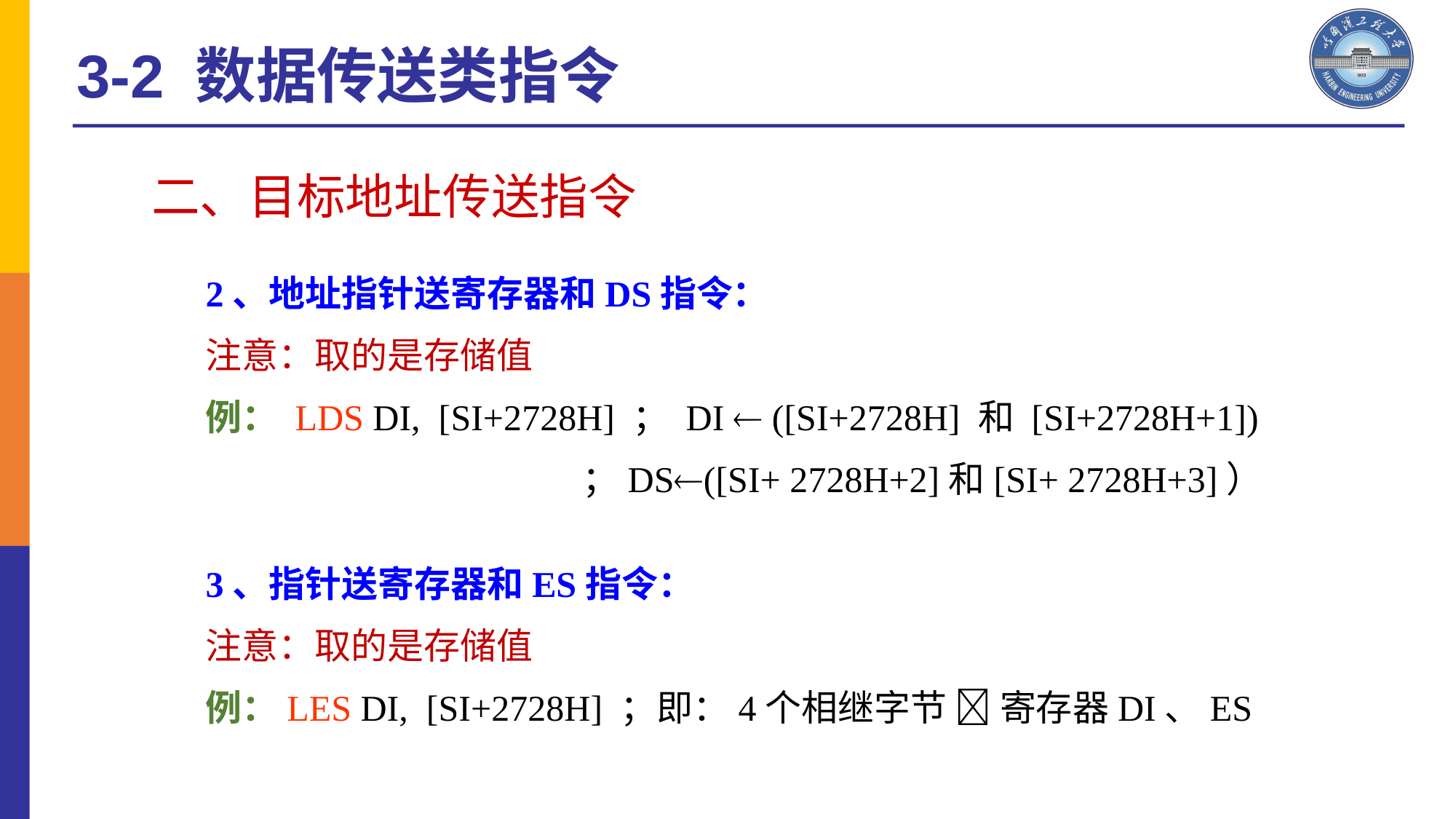

3-2 数据传送类指令
二、目标地址传送指令
2、地址指针送寄存器和DS指令：
注意：取的是存储值
例： LDS DI,  [SI+2728H] ； DI ← ([SI+2728H] 和 [SI+2728H+1])
                                             ；DS←([SI+ 2728H+2]和[SI+ 2728H+3]）
3、指针送寄存器和ES指令：
注意：取的是存储值
例：LES DI,  [SI+2728H] ；即：4个相继字节 → 寄存器DI、ES